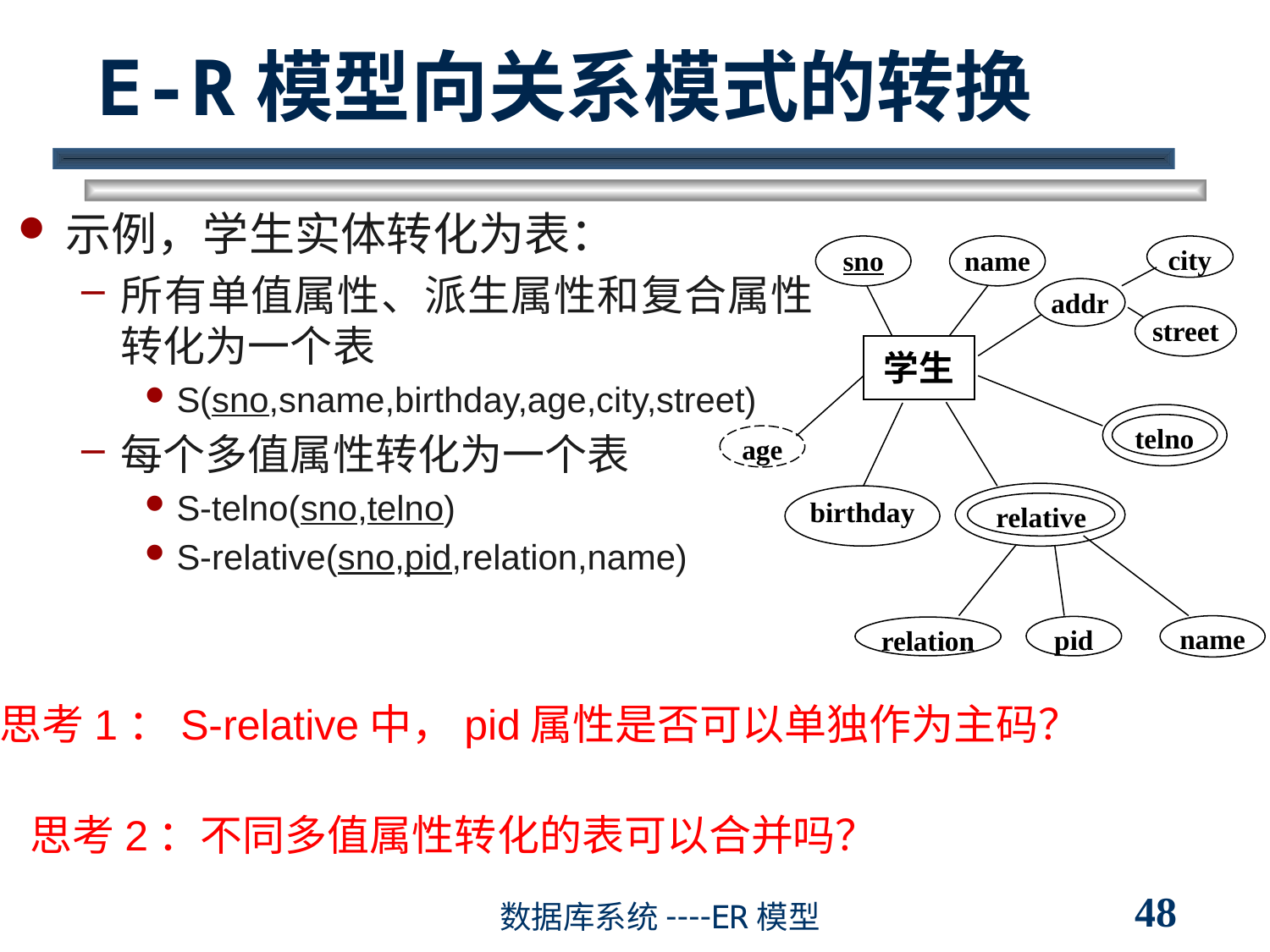

# E-R模型向关系模式的转换
示例，学生实体转化为表：
所有单值属性、派生属性和复合属性转化为一个表
S(sno,sname,birthday,age,city,street)
每个多值属性转化为一个表
S-telno(sno,telno)
S-relative(sno,pid,relation,name)

sno
name
city

addr

street

学生

telno
age

birthday
relative

name
pid
relation
思考1：S-relative中，pid属性是否可以单独作为主码？
思考2：不同多值属性转化的表可以合并吗？
48
数据库系统----ER模型